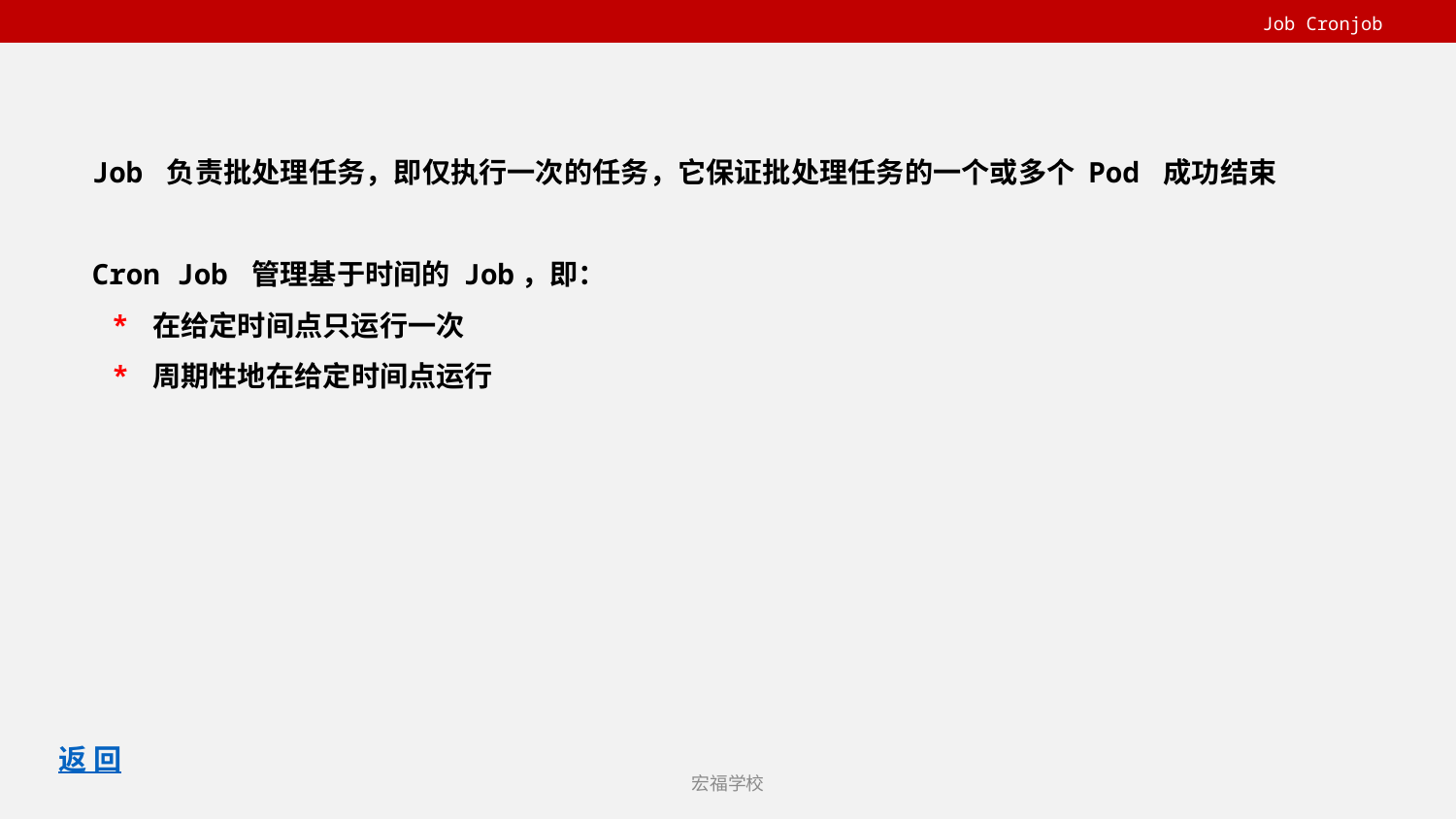

Job Cronjob
Job 负责批处理任务，即仅执行一次的任务，它保证批处理任务的一个或多个 Pod 成功结束
Cron Job 管理基于时间的 Job，即：
  * 在给定时间点只运行一次
  * 周期性地在给定时间点运行
返 回
11
宏福学校